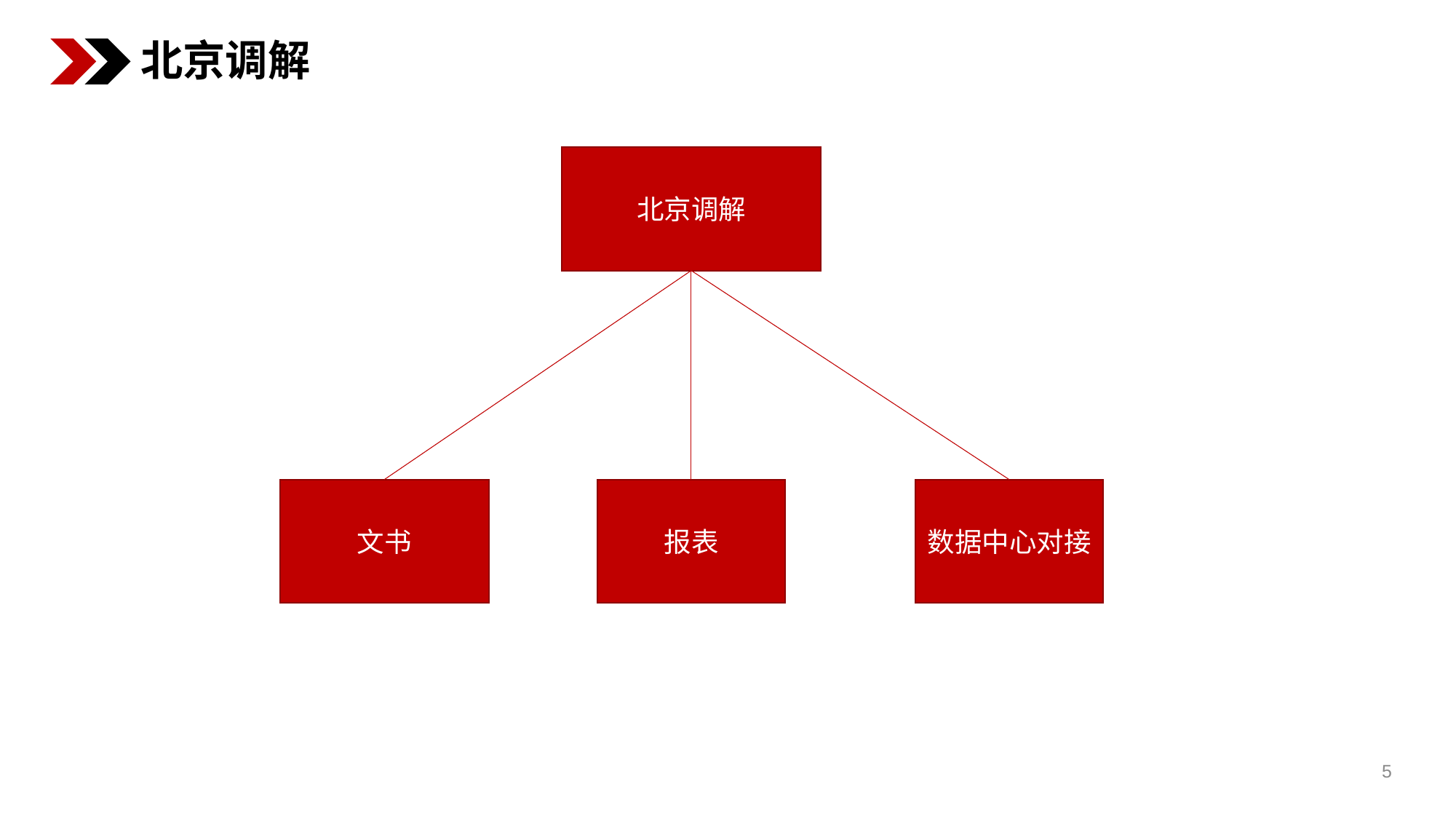

北京调解

北京调解
文书
数据中心对接
报表
续约

5